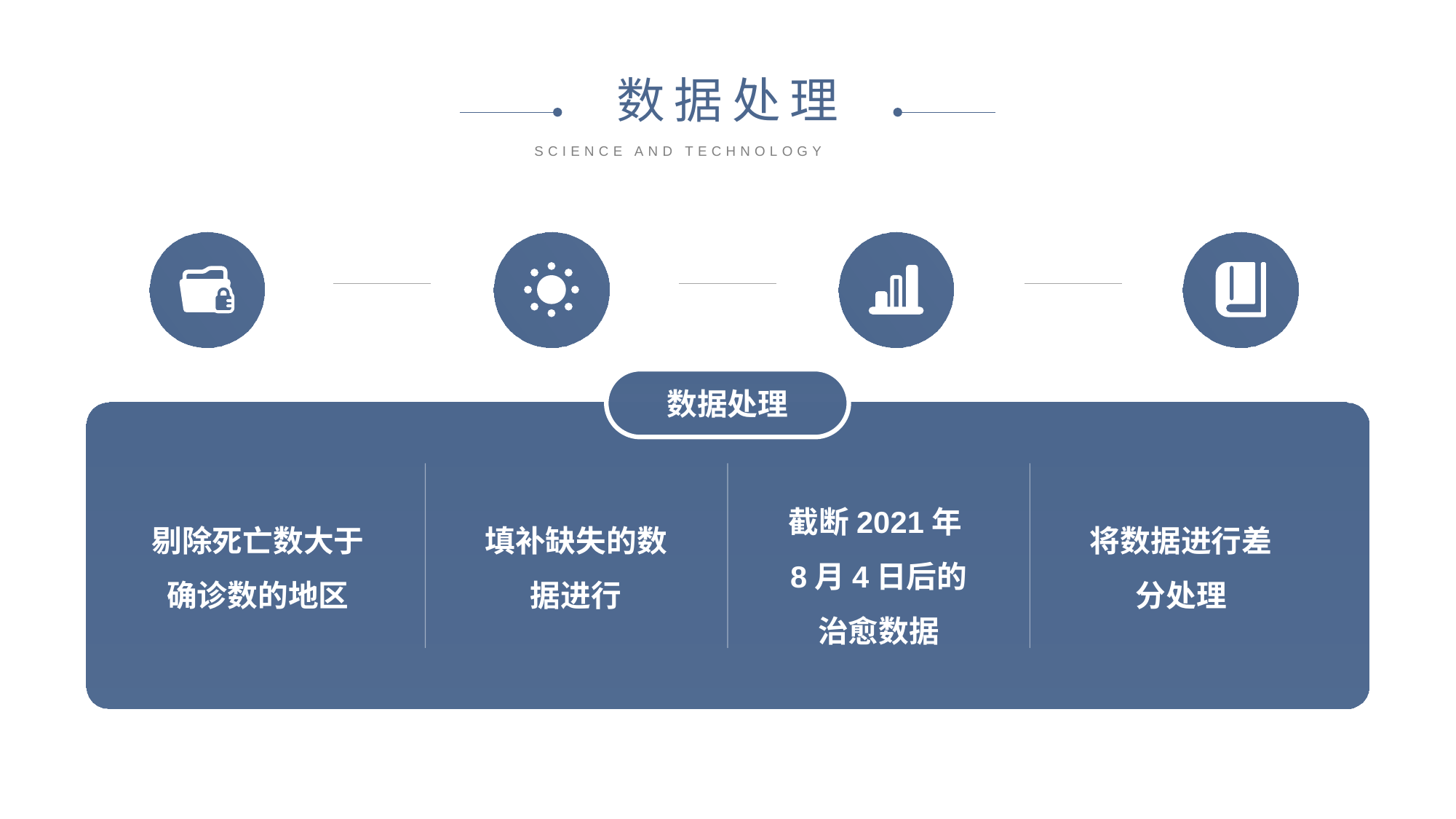

数据处理
SCIENCE AND TECHNOLOGY

数据处理

截断2021年8月4日后的治愈数据
剔除死亡数大于确诊数的地区
填补缺失的数据进行
将数据进行差分处理